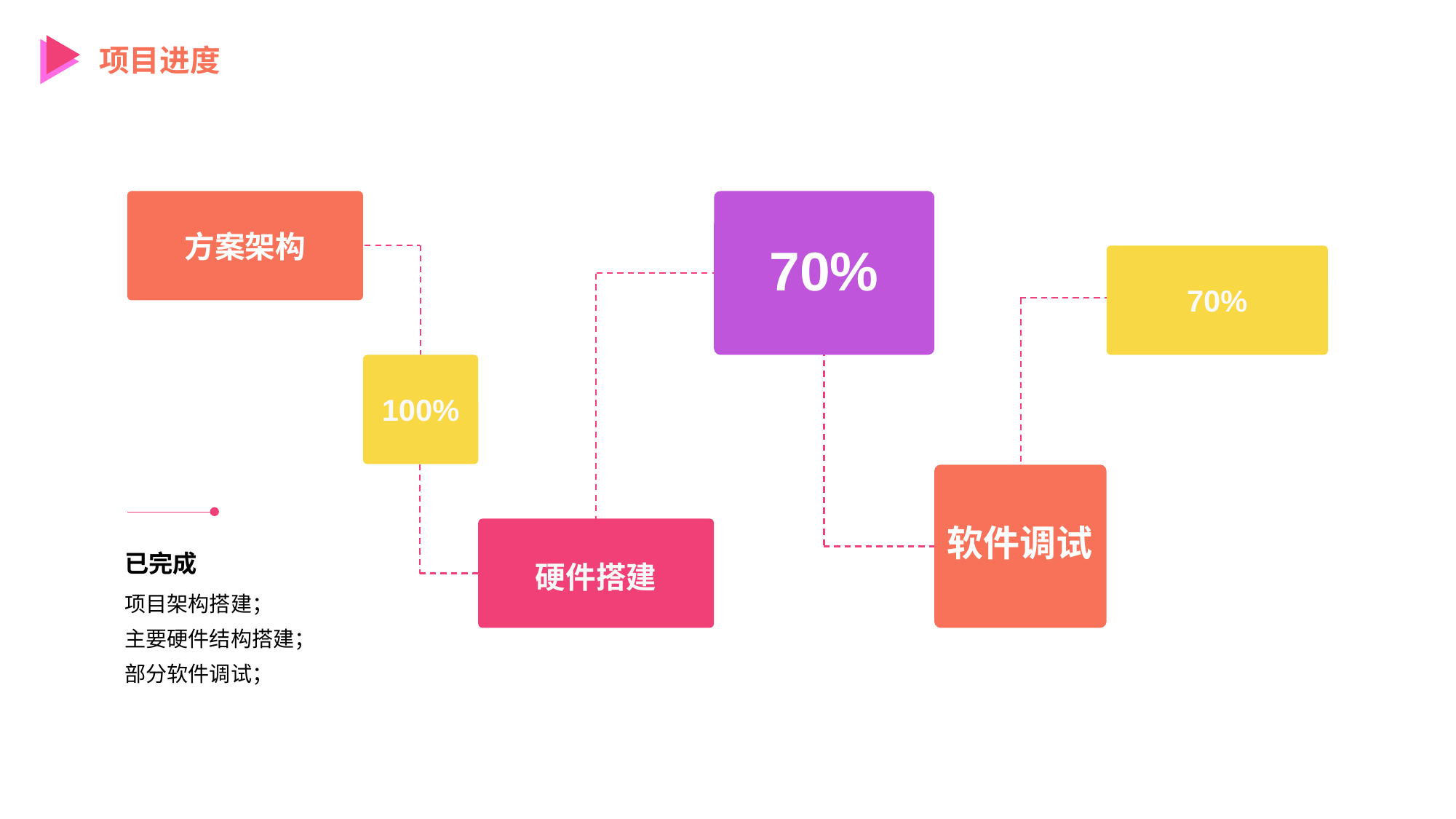

项目进度
方案架构

70%

70%

100%

软件调试
已完成
硬件搭建
项目架构搭建；
主要硬件结构搭建；
部分软件调试；